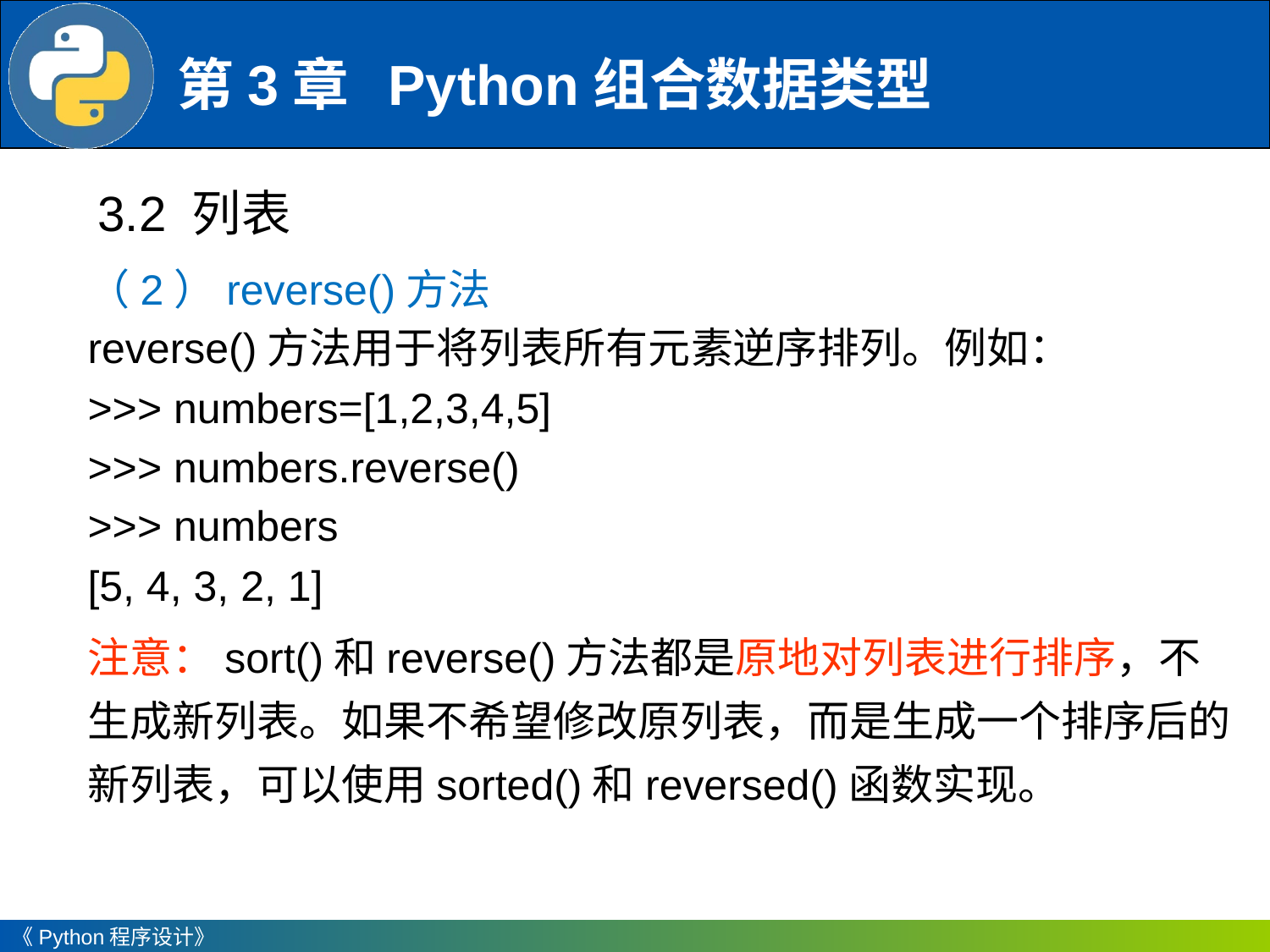

3.2 列表
（2）reverse()方法
reverse()方法用于将列表所有元素逆序排列。例如：
>>> numbers=[1,2,3,4,5]
>>> numbers.reverse()
>>> numbers
[5, 4, 3, 2, 1]
注意：sort()和reverse()方法都是原地对列表进行排序，不生成新列表。如果不希望修改原列表，而是生成一个排序后的新列表，可以使用sorted()和reversed()函数实现。